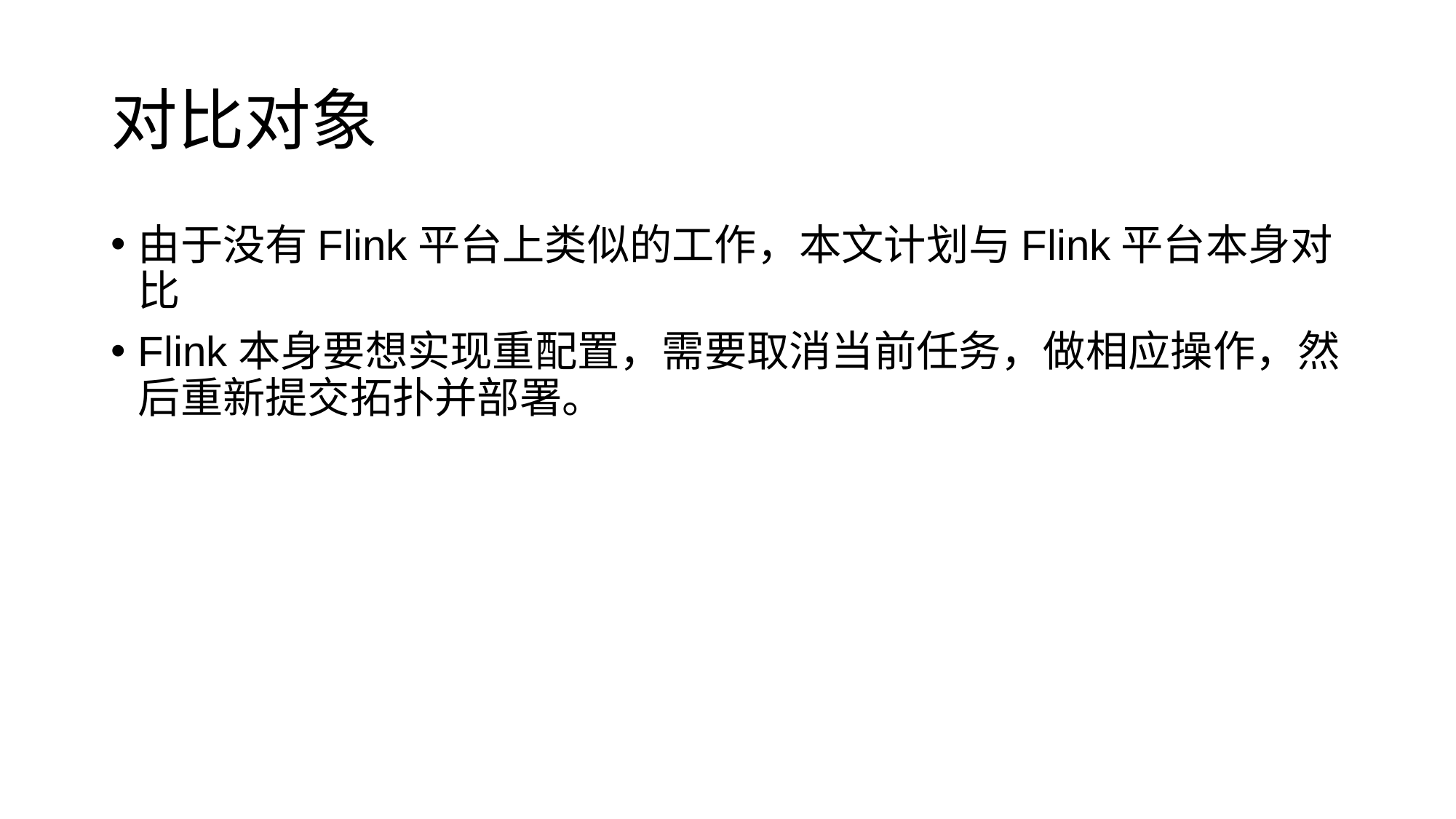

# 对比对象
由于没有Flink平台上类似的工作，本文计划与Flink平台本身对比
Flink本身要想实现重配置，需要取消当前任务，做相应操作，然后重新提交拓扑并部署。